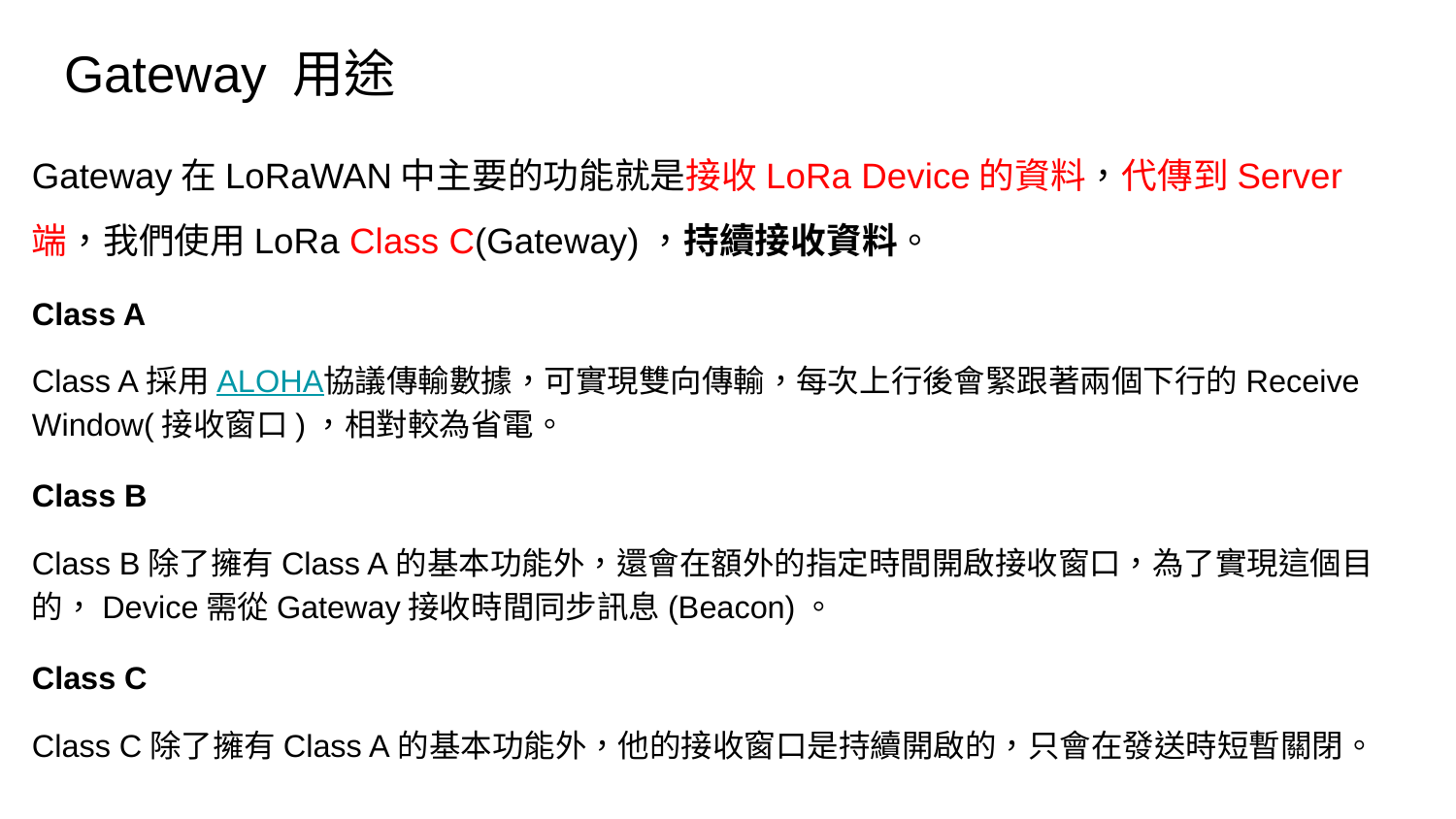

# Gateway 用途
Gateway在LoRaWAN中主要的功能就是接收LoRa Device的資料，代傳到Server端，我們使用LoRa Class C(Gateway)，持續接收資料。
Class A
Class A採用ALOHA協議傳輸數據，可實現雙向傳輸，每次上行後會緊跟著兩個下行的Receive Window(接收窗口)，相對較為省電。
Class B
Class B除了擁有Class A的基本功能外，還會在額外的指定時間開啟接收窗口，為了實現這個目的，Device需從Gateway接收時間同步訊息(Beacon)。
Class C
Class C除了擁有Class A的基本功能外，他的接收窗口是持續開啟的，只會在發送時短暫關閉。